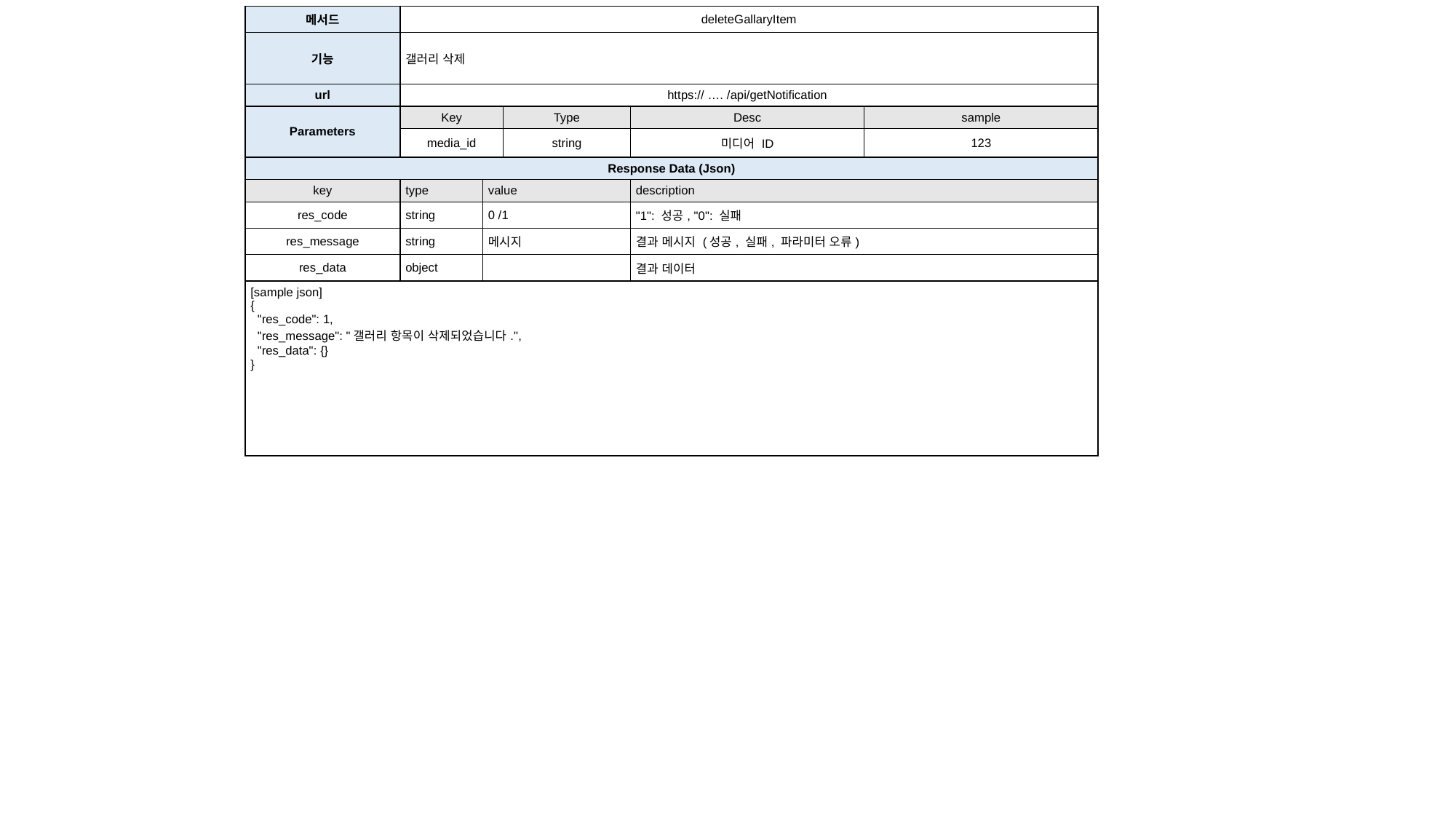

| 메서드 | deleteGallaryItem |  |  |  |  |
| --- | --- | --- | --- | --- | --- |
| 기능 | 갤러리 삭제 |  |  |  |  |
| url | https:// …. /api/getNotification |  |  |  |  |
| Parameters | Key | type | Type | Desc | sample |
|  | media\_id | String | string | 미디어 ID | 123 |
| Response Data (Json) |  |  |  |  |  |
| key | type | value |  | description |  |
| res\_code | string | 0 /1 |  | "1": 성공, "0": 실패 |  |
| res\_message | string | 메시지 |  | 결과 메시지 (성공, 실패, 파라미터 오류) |  |
| res\_data | object |  |  | 결과 데이터 |  |
| [sample json] {  "res\_code": 1, "res\_message": "갤러리 항목이 삭제되었습니다.", "res\_data": {} } |  |  |  |  |  |